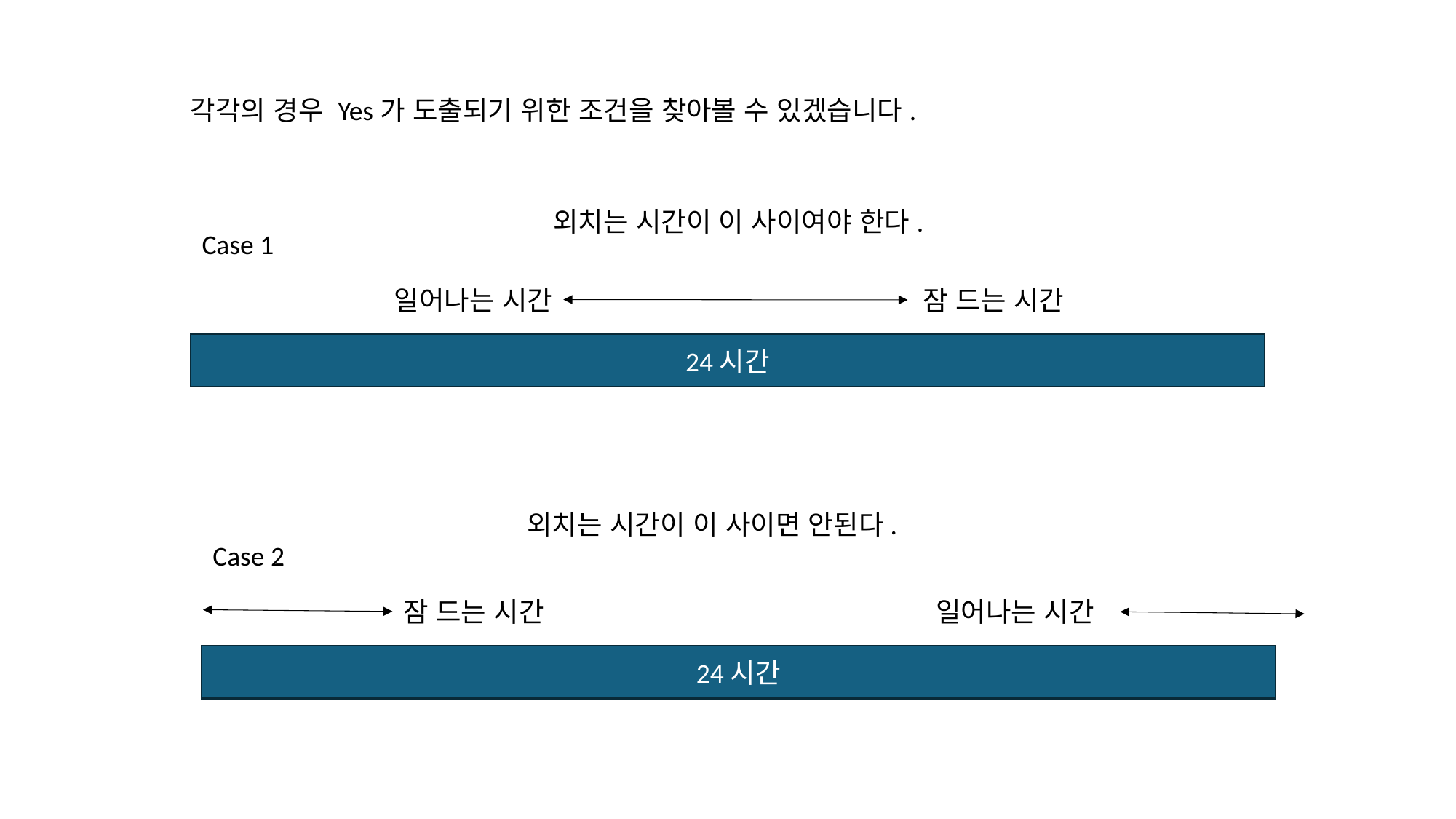

각각의 경우 Yes가 도출되기 위한 조건을 찾아볼 수 있겠습니다.
외치는 시간이 이 사이여야 한다.
Case 1
일어나는 시간
잠 드는 시간
24시간
외치는 시간이 이 사이면 안된다.
Case 2
잠 드는 시간
일어나는 시간
24시간